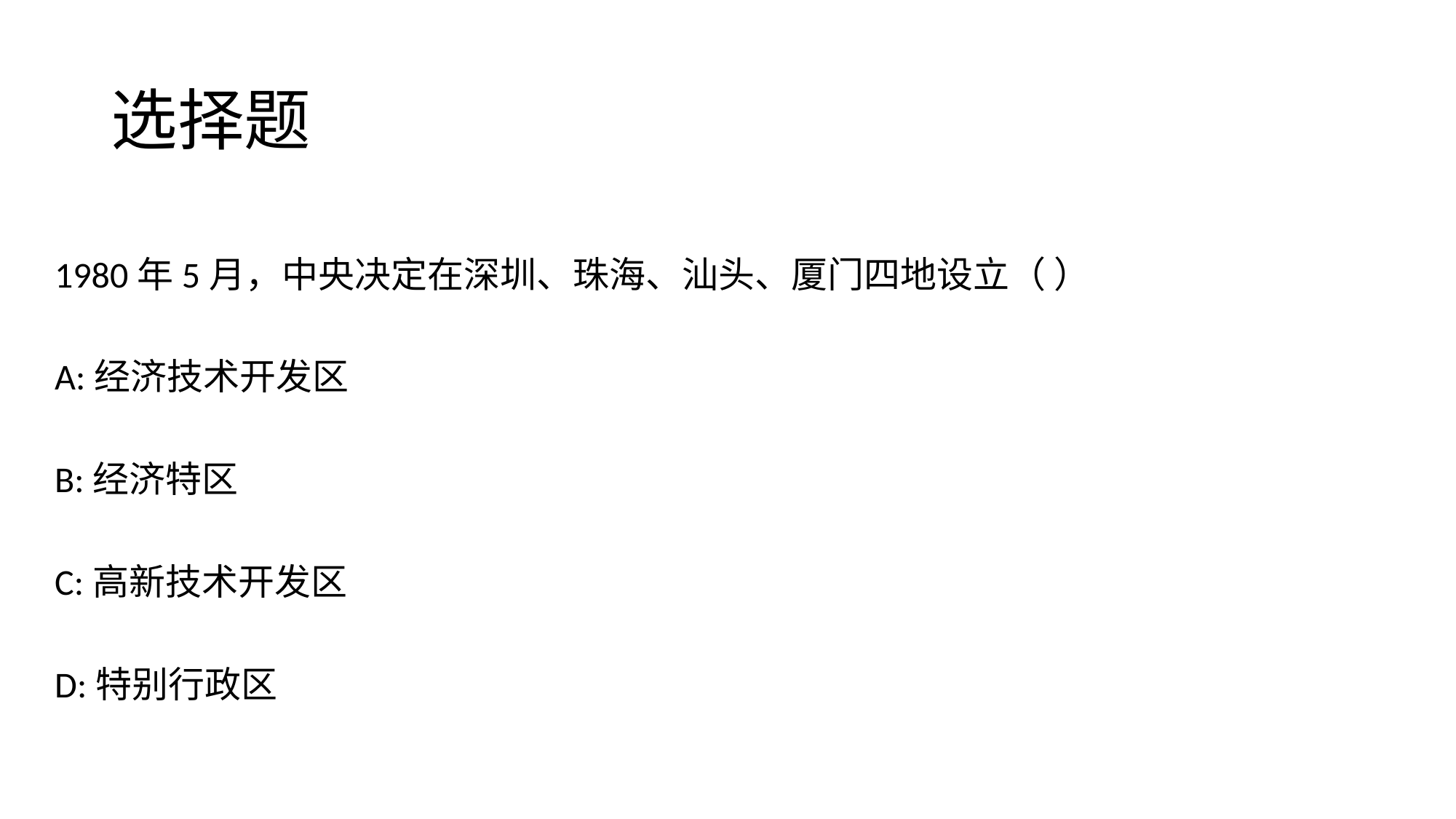

# 选择题
1980年5月，中央决定在深圳、珠海、汕头、厦门四地设立（ ）
A:经济技术开发区
B:经济特区
C:高新技术开发区
D:特别行政区